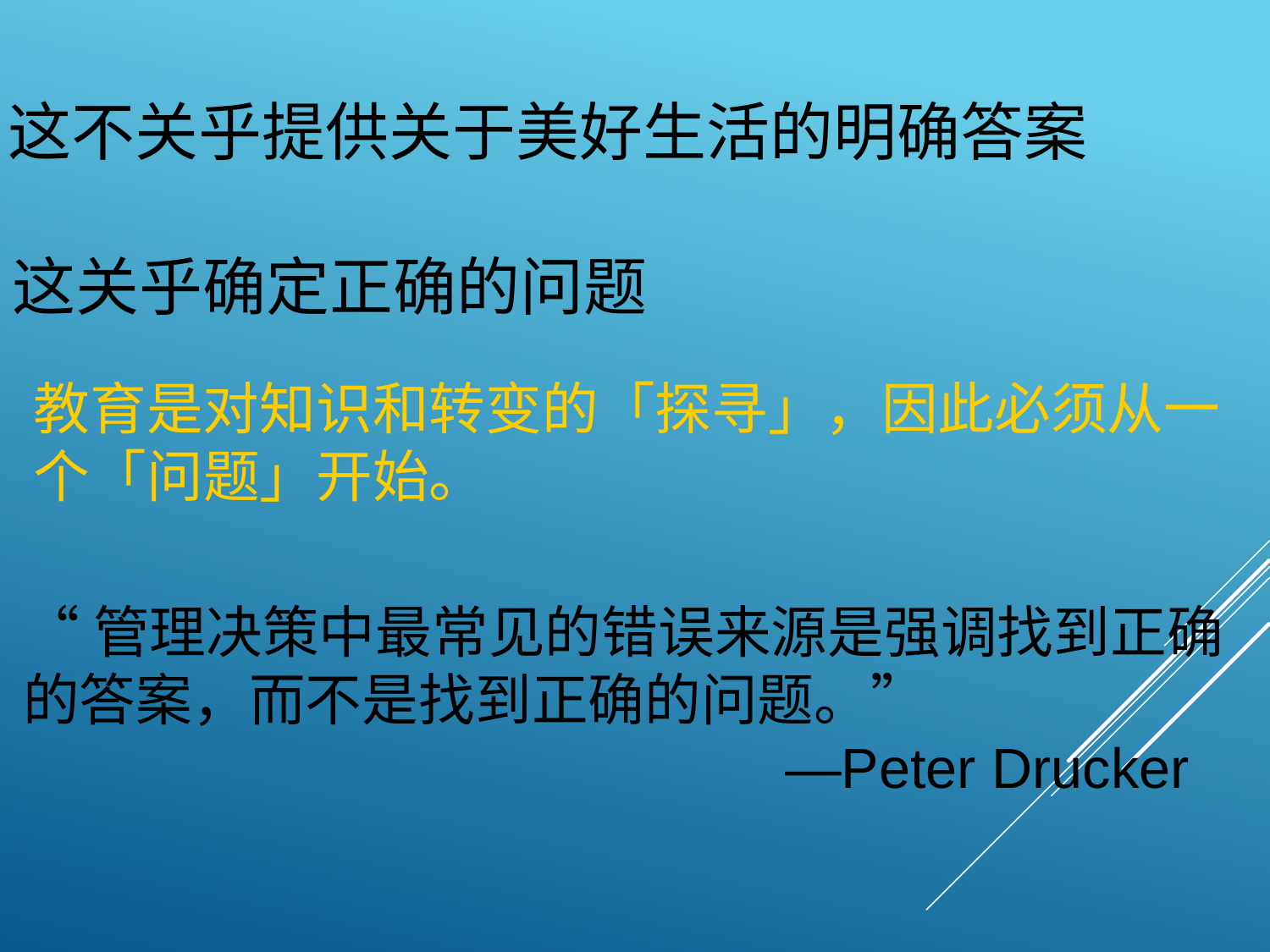

这不关乎提供关于美好生活的明确答案
这关乎确定正确的问题
教育是对知识和转变的「探寻」，因此必须从一个「问题」开始。
“管理决策中最常见的错误来源是强调找到正确的答案，而不是找到正确的问题。”
						—Peter Drucker